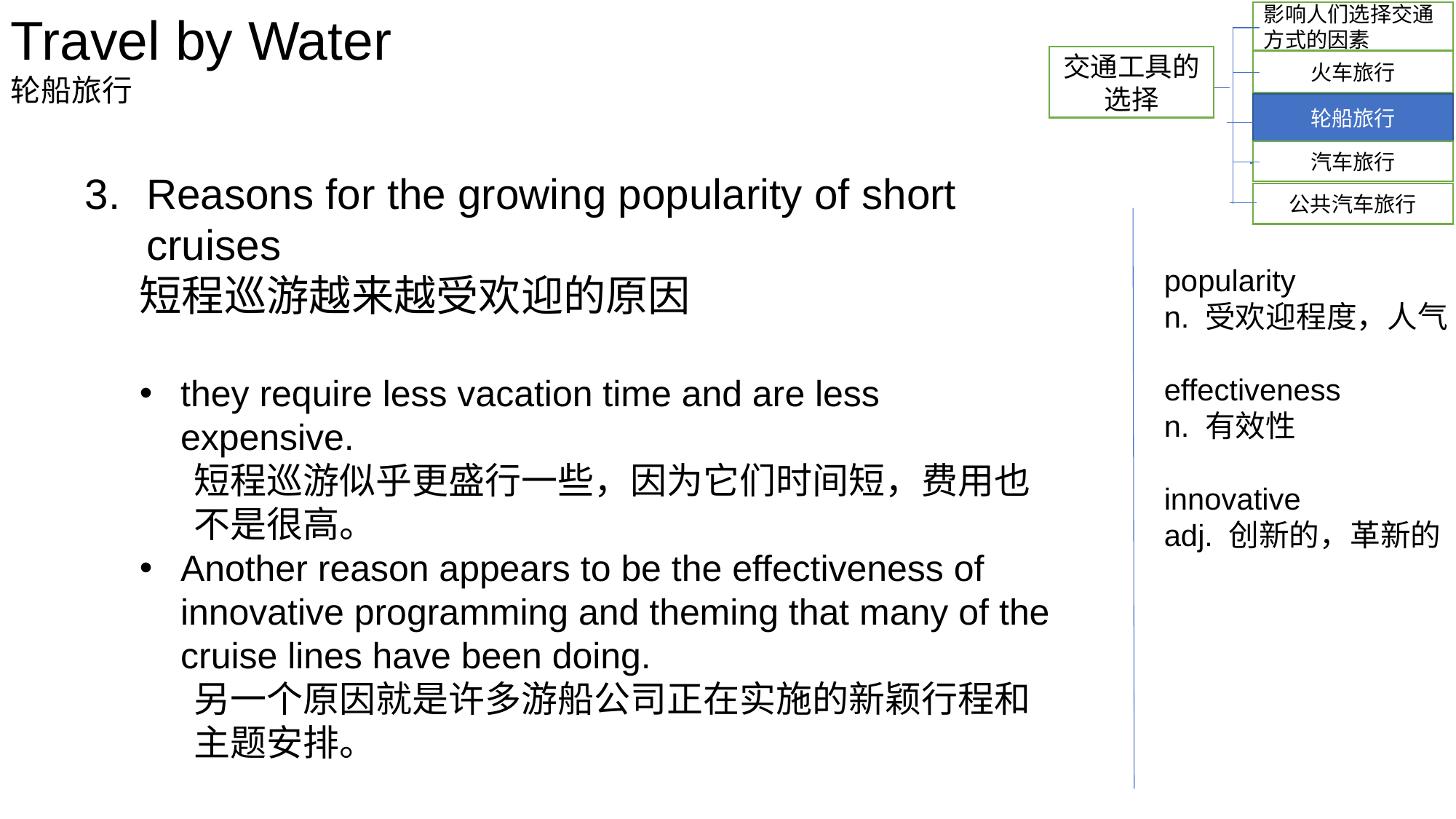

Travel by Water
轮船旅行
影响人们选择交通方式的因素
交通工具的选择
火车旅行
轮船旅行
汽车旅行
Reasons for the growing popularity of short cruises
短程巡游越来越受欢迎的原因

they require less vacation time and are less expensive.
短程巡游似乎更盛行一些，因为它们时间短，费用也不是很高。
Another reason appears to be the effectiveness of innovative programming and theming that many of the cruise lines have been doing.
另一个原因就是许多游船公司正在实施的新颖行程和主题安排。

公共汽车旅行
 popularity
 n. 受欢迎程度，人气

 effectiveness
 n. 有效性

 innovative
 adj. 创新的，革新的